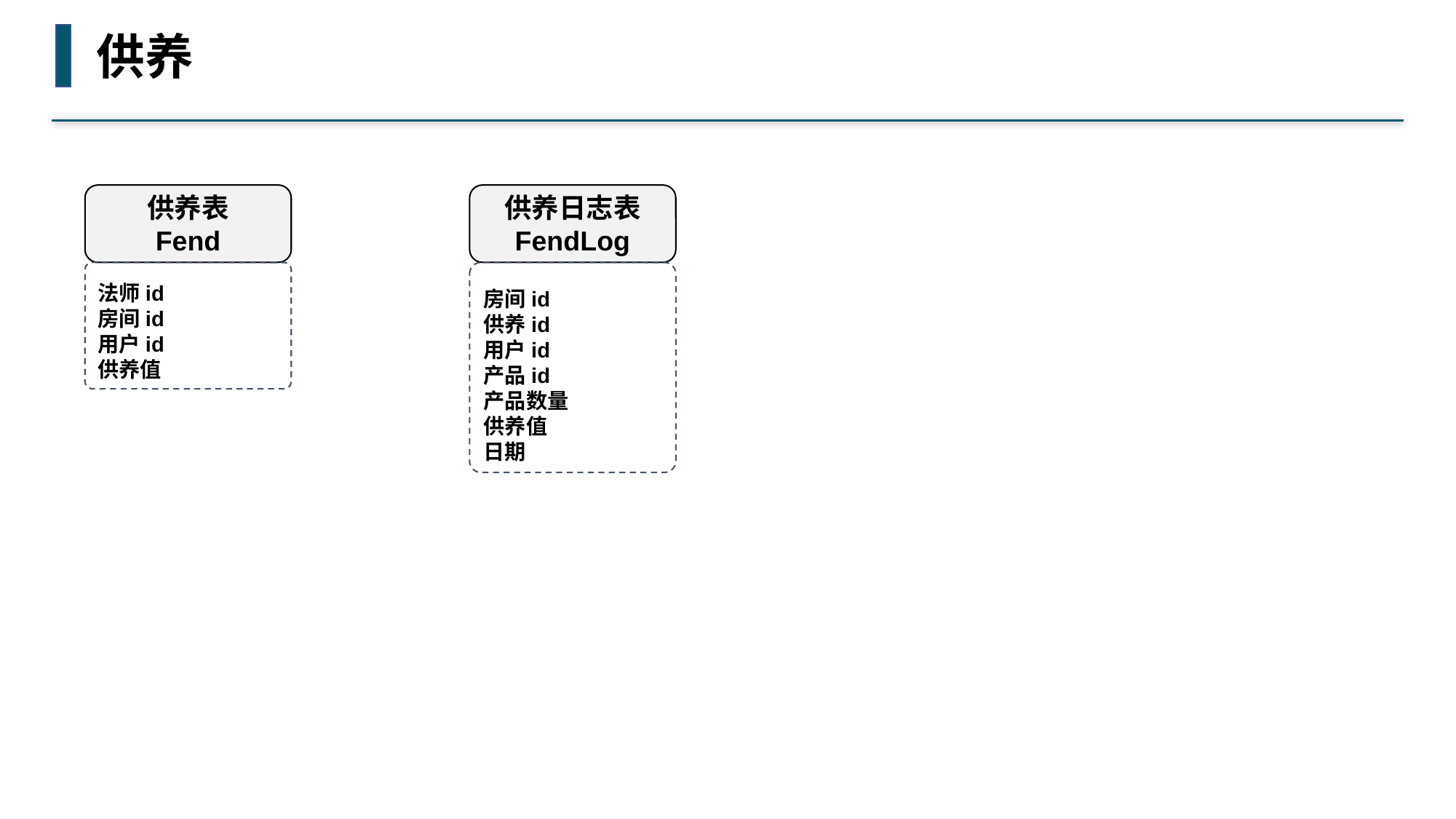

供养

供养表
Fend
供养日志表
FendLog
房间id
供养id
用户id
产品id
产品数量
供养值
日期

法师id
房间id
用户id
供养值